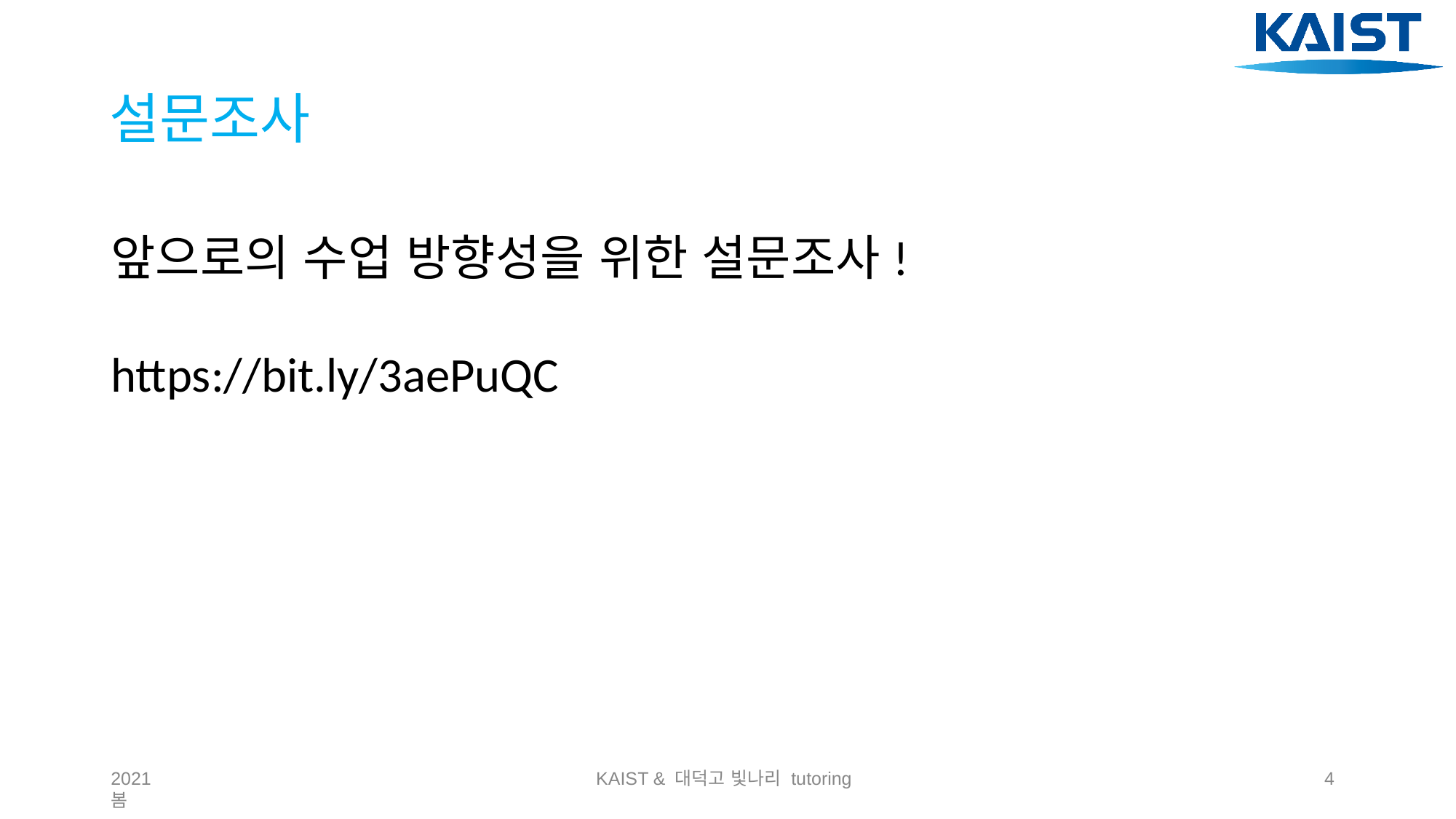

# 설문조사
앞으로의 수업 방향성을 위한 설문조사!

https://bit.ly/3aePuQC
2021 봄
KAIST & 대덕고 빛나리 tutoring
4